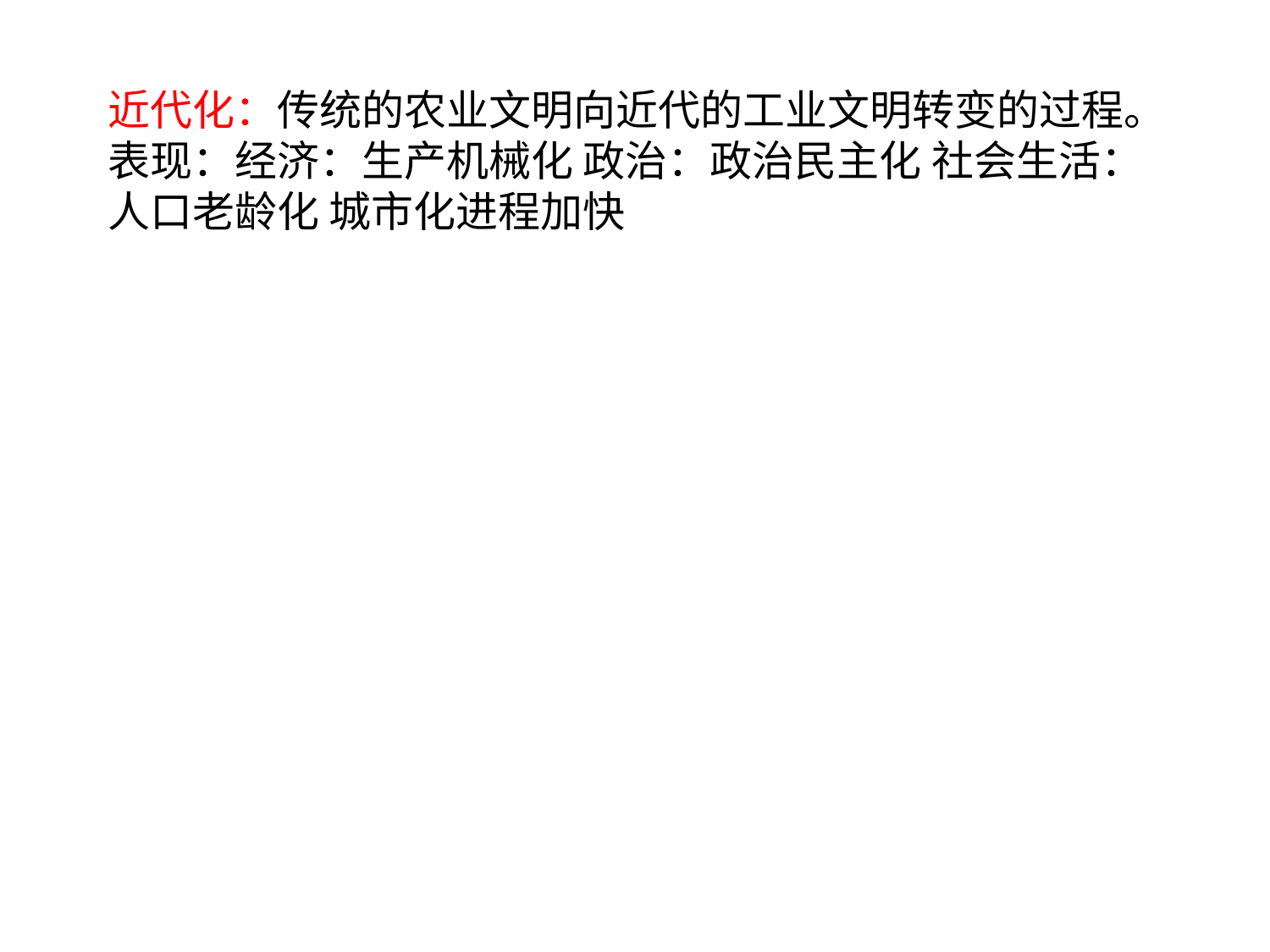

近代化：传统的农业文明向近代的工业文明转变的过程。表现：经济：生产机械化 政治：政治民主化 社会生活：人口老龄化 城市化进程加快